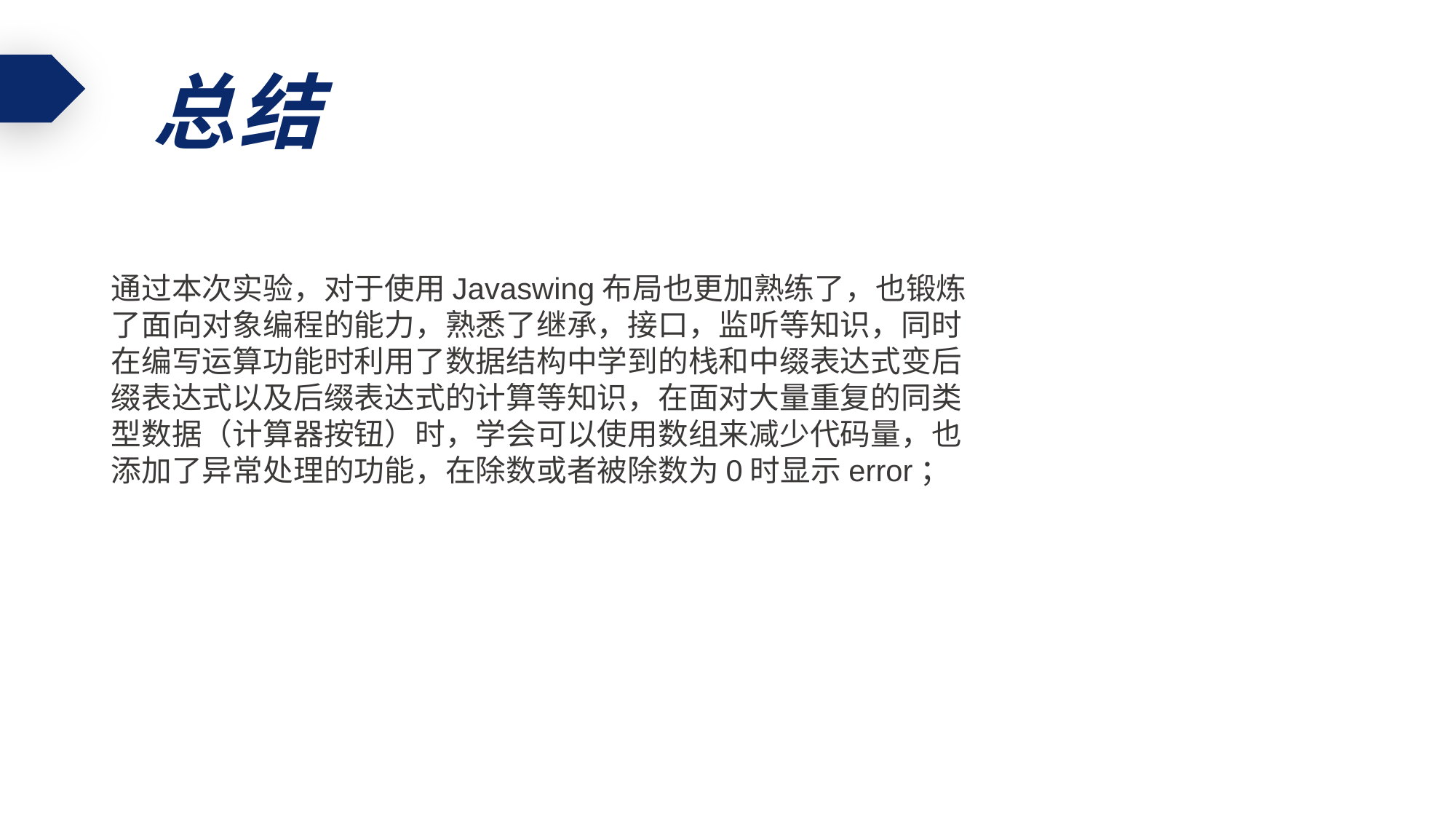

总结
通过本次实验，对于使用Javaswing布局也更加熟练了，也锻炼了面向对象编程的能力，熟悉了继承，接口，监听等知识，同时在编写运算功能时利用了数据结构中学到的栈和中缀表达式变后缀表达式以及后缀表达式的计算等知识，在面对大量重复的同类型数据（计算器按钮）时，学会可以使用数组来减少代码量，也添加了异常处理的功能，在除数或者被除数为0时显示error；